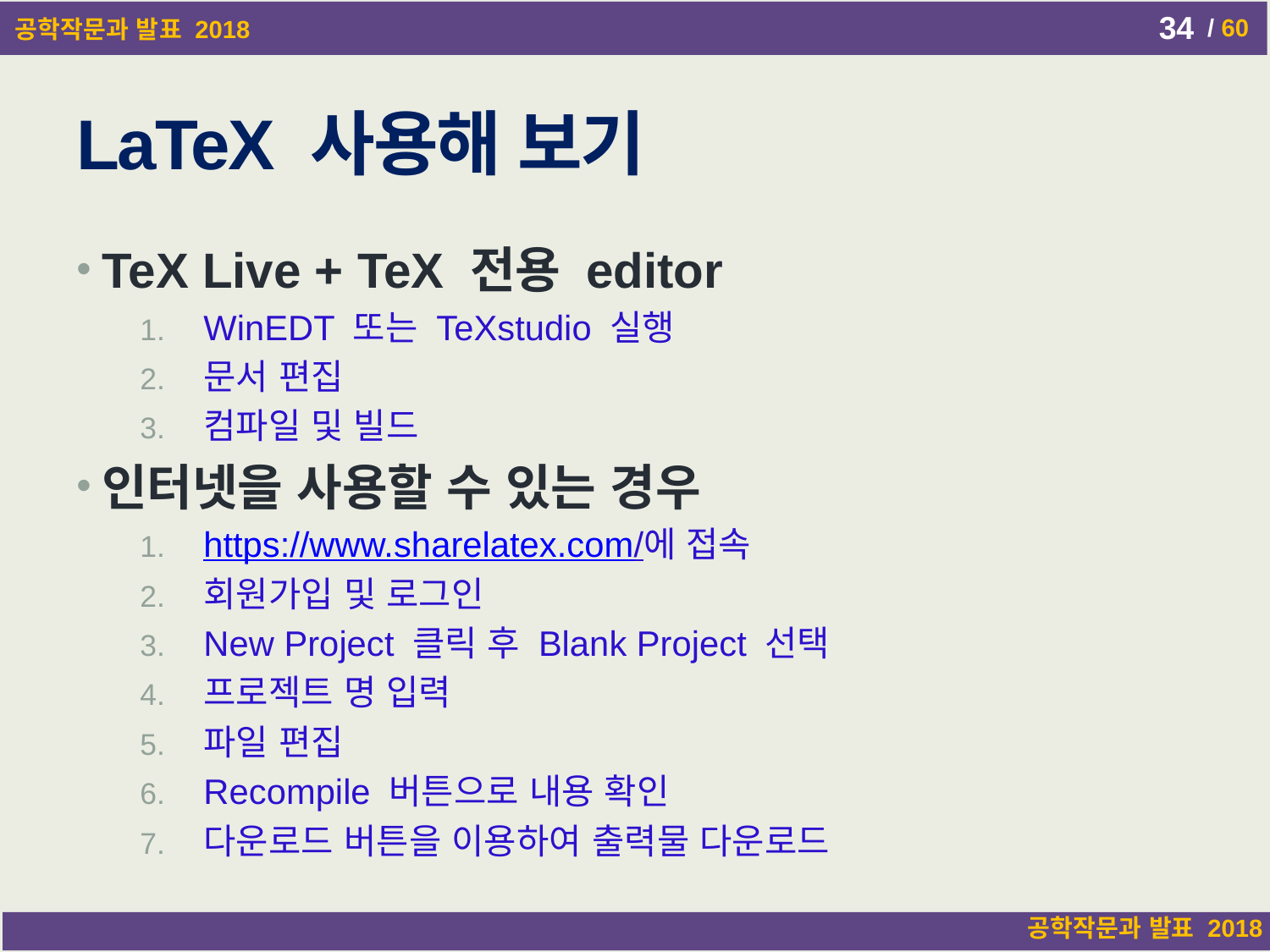

34
# LaTeX 사용해 보기
TeX Live + TeX 전용 editor
WinEDT 또는 TeXstudio 실행
문서 편집
컴파일 및 빌드
인터넷을 사용할 수 있는 경우
https://www.sharelatex.com/에 접속
회원가입 및 로그인
New Project 클릭 후 Blank Project 선택
프로젝트 명 입력
파일 편집
Recompile 버튼으로 내용 확인
다운로드 버튼을 이용하여 출력물 다운로드